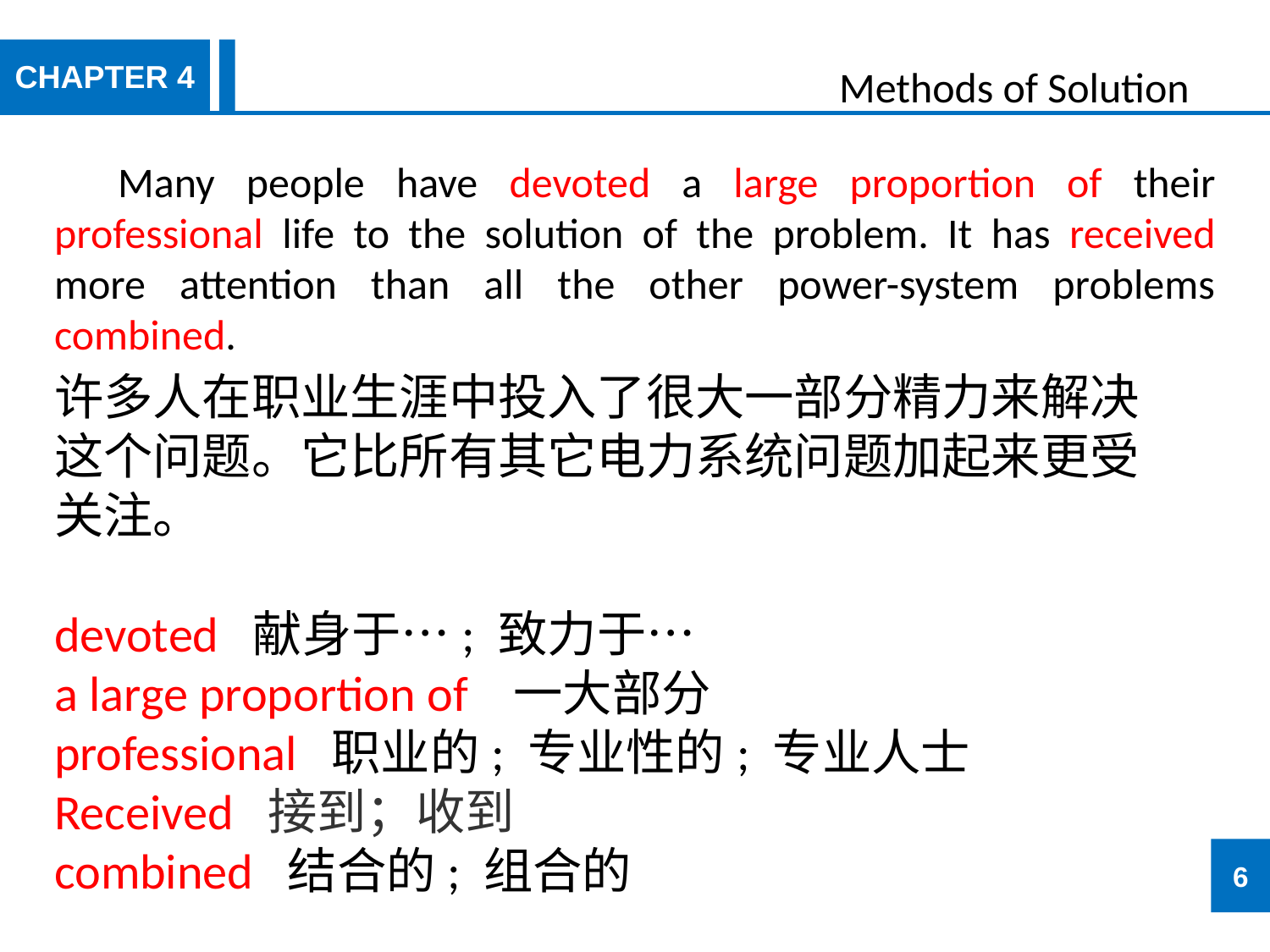

CHAPTER 4

Methods of Solution
Many people have devoted a large proportion of their professional life to the solution of the problem. It has received more attention than all the other power-system problems combined.
许多人在职业生涯中投入了很大一部分精力来解决这个问题。它比所有其它电力系统问题加起来更受关注。

devoted  献身于…; 致力于…
a large proportion of   一大部分
professional  职业的; 专业性的; 专业人士
Received  接到；收到
combined  结合的; 组合的
6